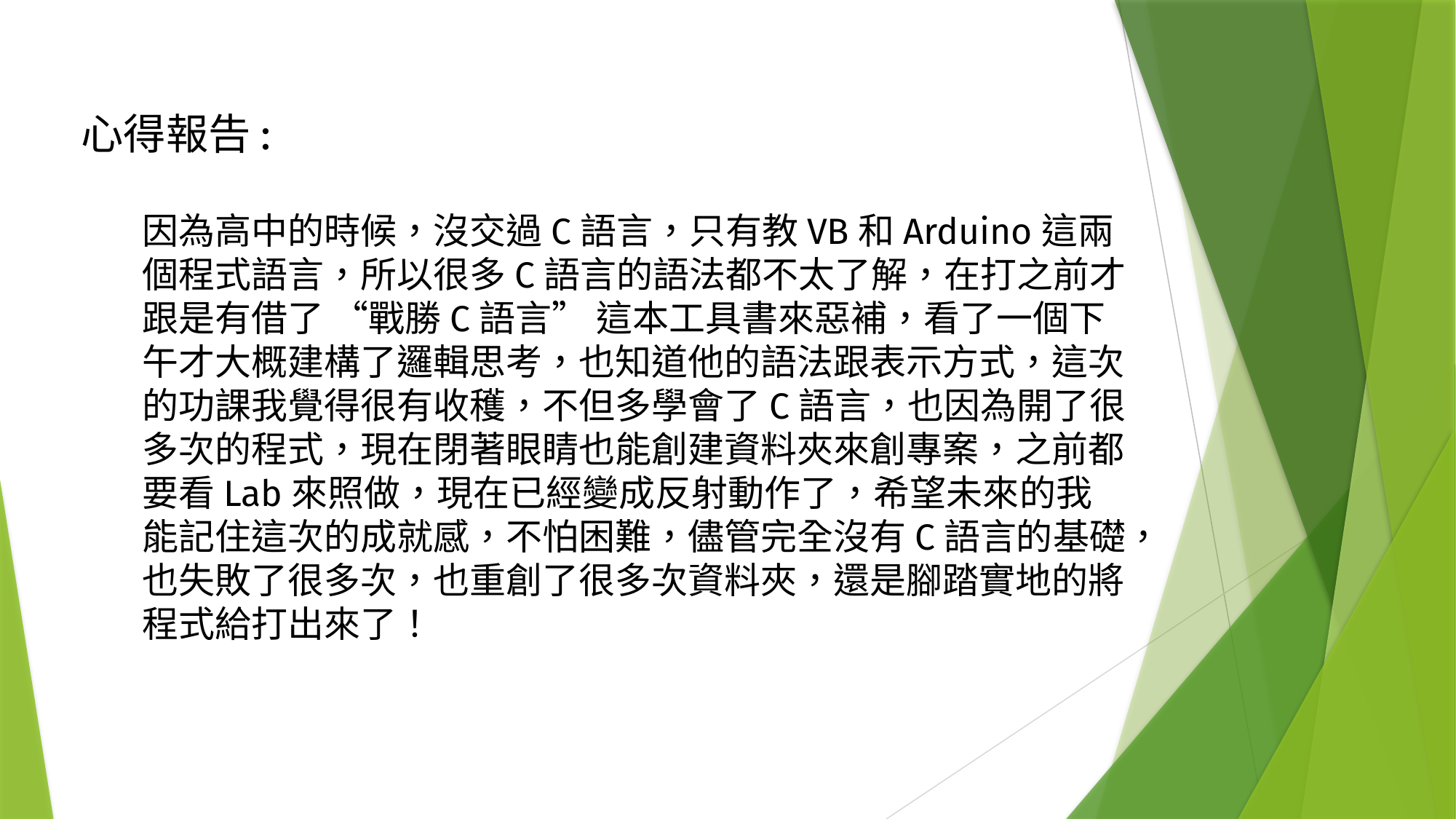

心得報告:
因為高中的時候，沒交過C語言，只有教VB和Arduino這兩個程式語言，所以很多C語言的語法都不太了解，在打之前才跟是有借了 “戰勝C語言” 這本工具書來惡補，看了一個下午才大概建構了邏輯思考，也知道他的語法跟表示方式，這次的功課我覺得很有收穫，不但多學會了C語言，也因為開了很多次的程式，現在閉著眼睛也能創建資料夾來創專案，之前都要看Lab來照做，現在已經變成反射動作了，希望未來的我能記住這次的成就感，不怕困難，儘管完全沒有C語言的基礎，也失敗了很多次，也重創了很多次資料夾，還是腳踏實地的將程式給打出來了！